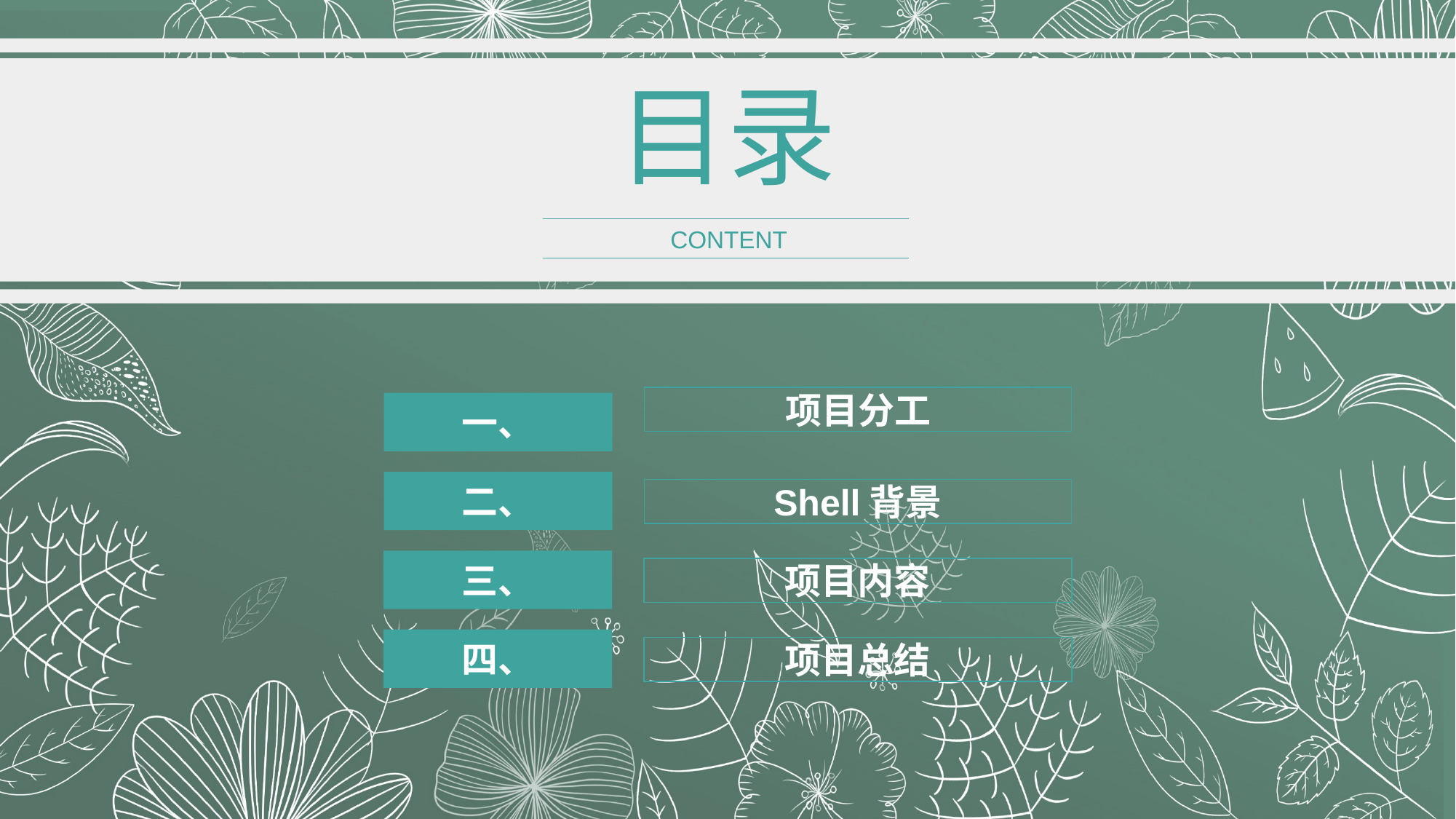

目录
CONTENT
项目分工

一、

二、
Shell背景

三、
项目内容

四、
项目总结